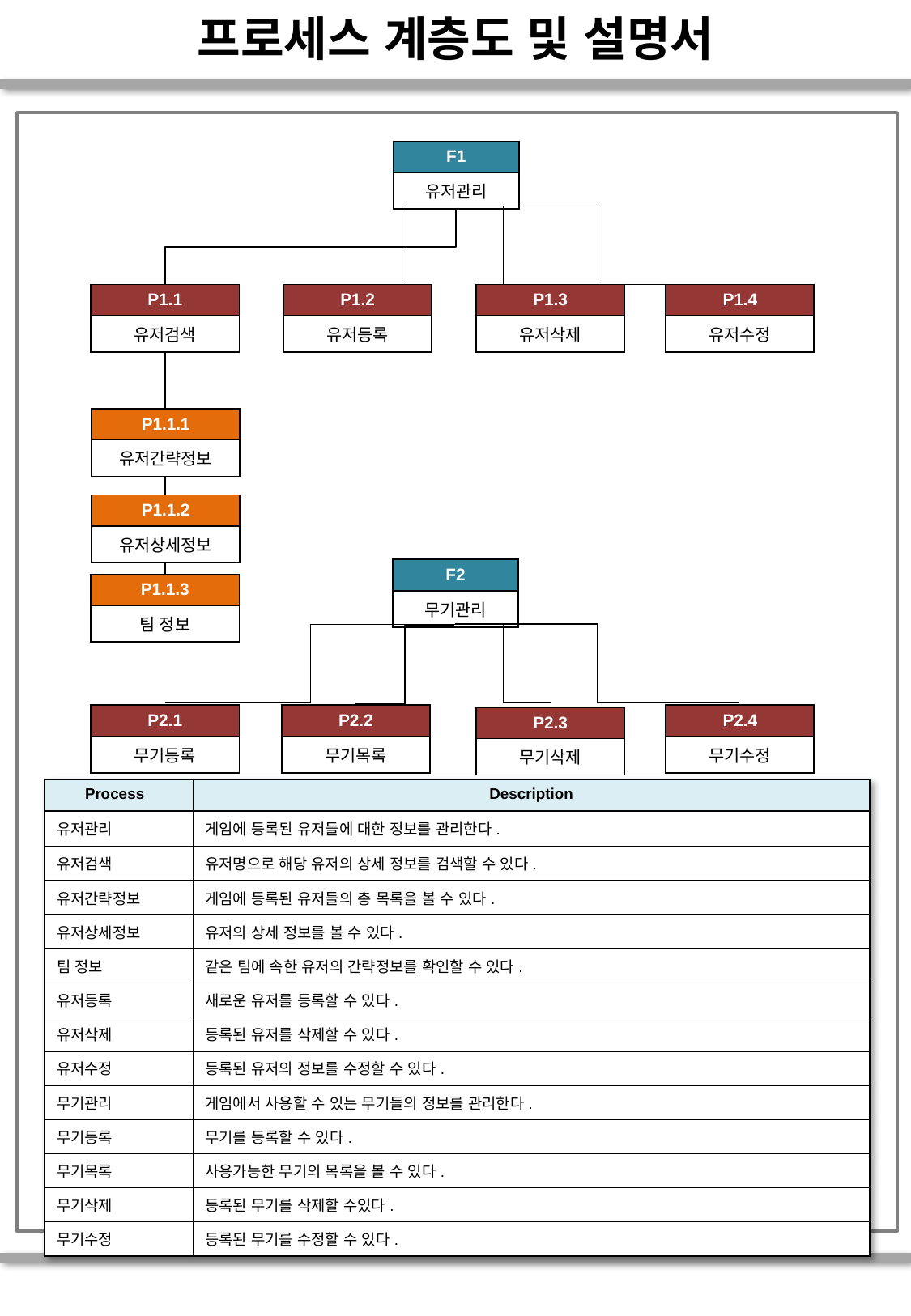

# 프로세스 계층도 및 설명서

| F1 |
| --- |
| 유저관리 |
| P1.1 |
| --- |
| 유저검색 |
| P1.2 |
| --- |
| 유저등록 |
| P1.3 |
| --- |
| 유저삭제 |
| P1.4 |
| --- |
| 유저수정 |
| P1.1.1 |
| --- |
| 유저간략정보 |
| P1.1.2 |
| --- |
| 유저상세정보 |
| F2 |
| --- |
| 무기관리 |
| P1.1.3 |
| --- |
| 팀 정보 |
| P2.1 |
| --- |
| 무기등록 |
| P2.2 |
| --- |
| 무기목록 |
| P2.4 |
| --- |
| 무기수정 |
| P2.3 |
| --- |
| 무기삭제 |
| Process | Description |
| --- | --- |
| 유저관리 | 게임에 등록된 유저들에 대한 정보를 관리한다. |
| 유저검색 | 유저명으로 해당 유저의 상세 정보를 검색할 수 있다. |
| 유저간략정보 | 게임에 등록된 유저들의 총 목록을 볼 수 있다. |
| 유저상세정보 | 유저의 상세 정보를 볼 수 있다. |
| 팀 정보 | 같은 팀에 속한 유저의 간략정보를 확인할 수 있다. |
| 유저등록 | 새로운 유저를 등록할 수 있다. |
| 유저삭제 | 등록된 유저를 삭제할 수 있다. |
| 유저수정 | 등록된 유저의 정보를 수정할 수 있다. |
| 무기관리 | 게임에서 사용할 수 있는 무기들의 정보를 관리한다. |
| 무기등록 | 무기를 등록할 수 있다. |
| 무기목록 | 사용가능한 무기의 목록을 볼 수 있다. |
| 무기삭제 | 등록된 무기를 삭제할 수있다. |
| 무기수정 | 등록된 무기를 수정할 수 있다. |